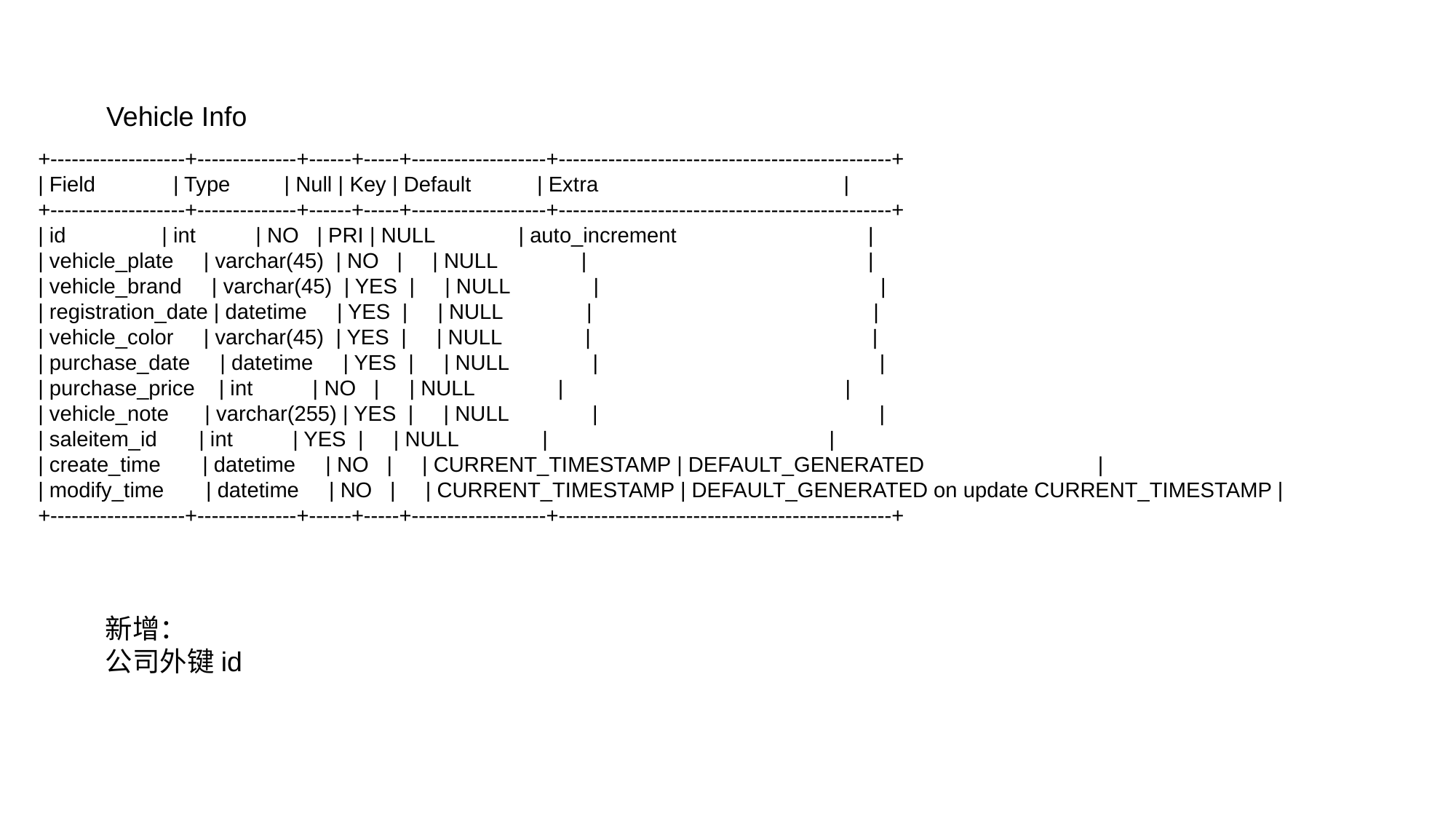

Vehicle Info
+-------------------+--------------+------+-----+-------------------+-----------------------------------------------+
| Field             | Type         | Null | Key | Default           | Extra                                         |
+-------------------+--------------+------+-----+-------------------+-----------------------------------------------+
| id                | int          | NO   | PRI | NULL              | auto_increment                                |
| vehicle_plate     | varchar(45)  | NO   |     | NULL              |                                               |
| vehicle_brand     | varchar(45)  | YES  |     | NULL              |                                               |
| registration_date | datetime     | YES  |     | NULL              |                                               |
| vehicle_color     | varchar(45)  | YES  |     | NULL              |                                               |
| purchase_date     | datetime     | YES  |     | NULL              |                                               |
| purchase_price    | int          | NO   |     | NULL              |                                               |
| vehicle_note      | varchar(255) | YES  |     | NULL              |                                               |
| saleitem_id       | int          | YES  |     | NULL              |                                               |
| create_time       | datetime     | NO   |     | CURRENT_TIMESTAMP | DEFAULT_GENERATED                             |
| modify_time       | datetime     | NO   |     | CURRENT_TIMESTAMP | DEFAULT_GENERATED on update CURRENT_TIMESTAMP |
+-------------------+--------------+------+-----+-------------------+-----------------------------------------------+

新增：
公司外键id